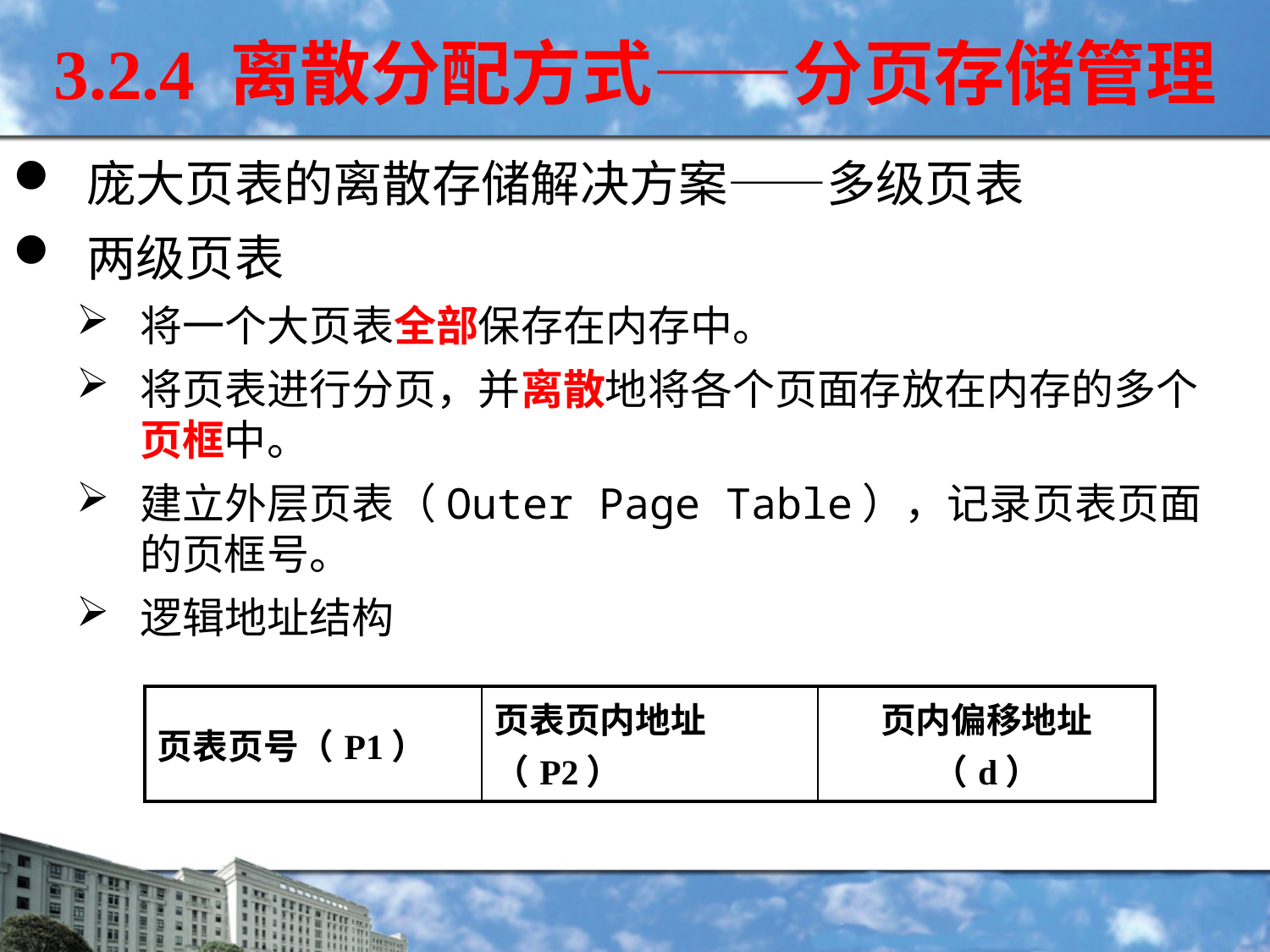

3.2.4 离散分配方式——分页存储管理
庞大页表的离散存储解决方案——多级页表
两级页表
将一个大页表全部保存在内存中。
将页表进行分页，并离散地将各个页面存放在内存的多个页框中。
建立外层页表（Outer Page Table），记录页表页面的页框号。
逻辑地址结构

| 页表页号（P1） | 页表页内地址（P2） | 页内偏移地址（d） |
| --- | --- | --- |